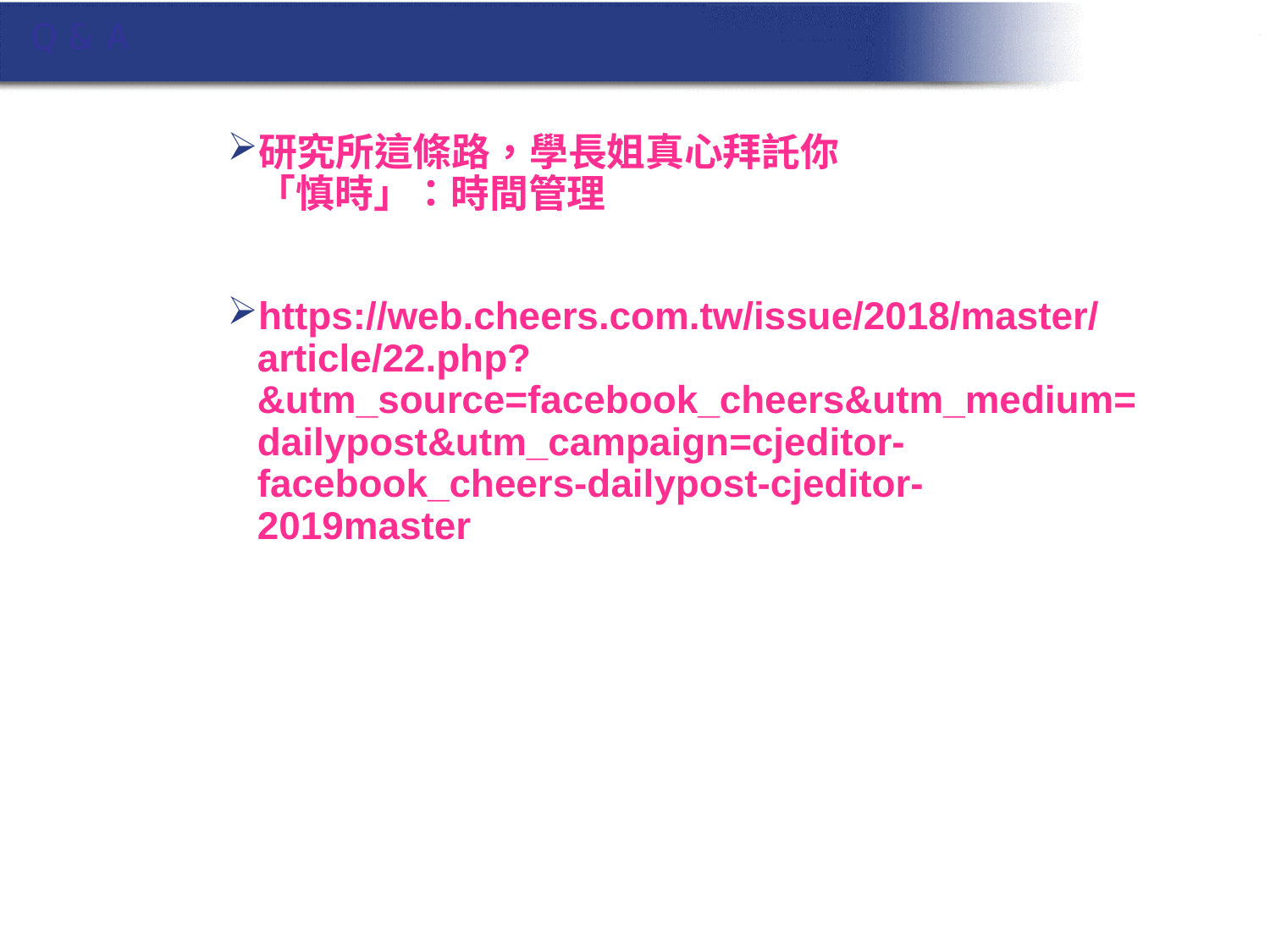

# Q & A
研究所這條路，學長姐真心拜託你
「慎時」：時間管理

https://web.cheers.com.tw/issue/2018/master/article/22.php?&utm_source=facebook_cheers&utm_medium=dailypost&utm_campaign=cjeditor-facebook_cheers-dailypost-cjeditor-2019master&fbclid=IwAR1GOxoS2XAo3Oph25ogo6AN1OBtlhzH9Km68abXFirR4Lz_SFO6pMGWISk